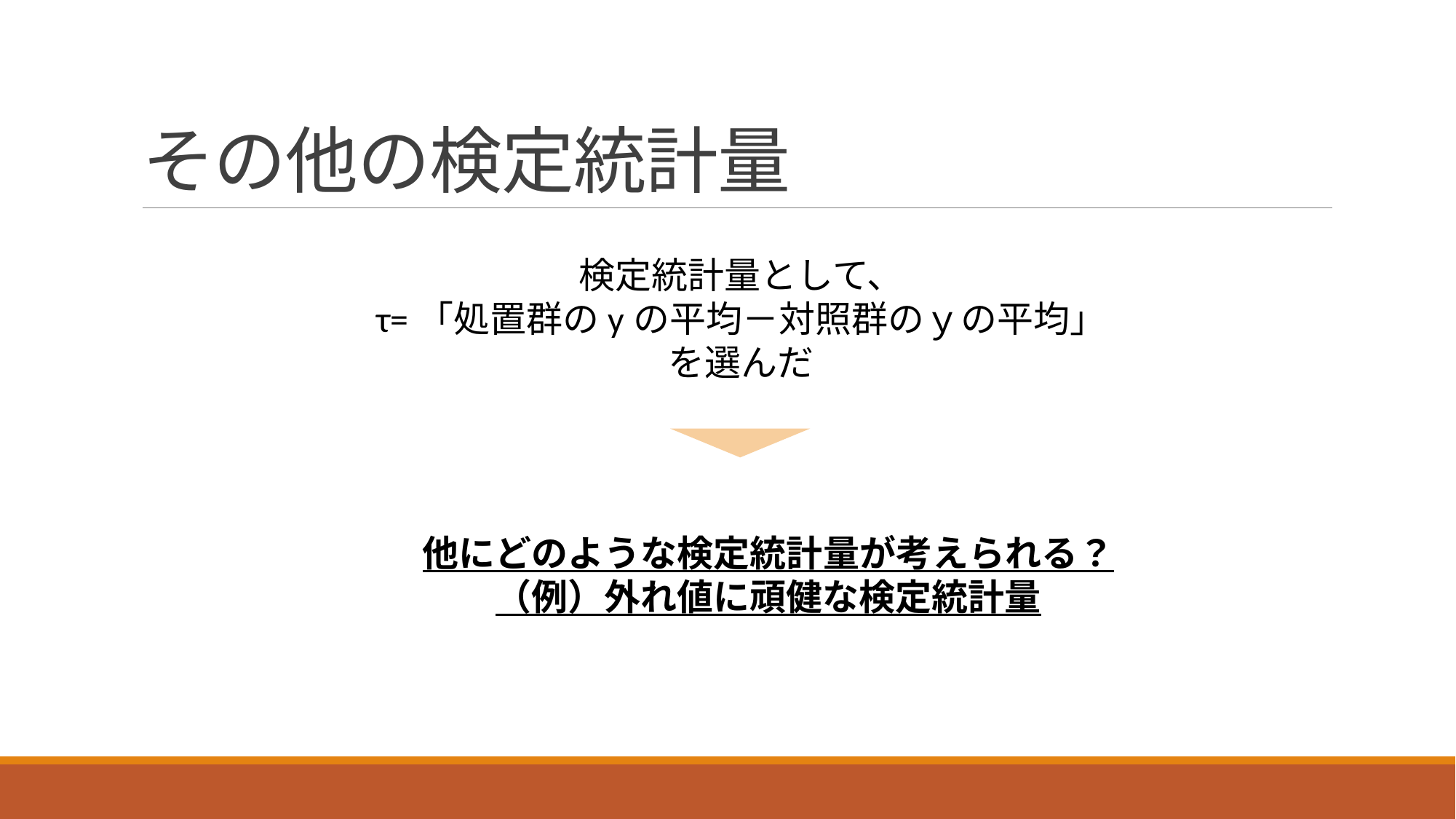

# その他の検定統計量
検定統計量として、
τ=「処置群のyの平均－対照群のｙの平均」
を選んだ

他にどのような検定統計量が考えられる？
（例）外れ値に頑健な検定統計量